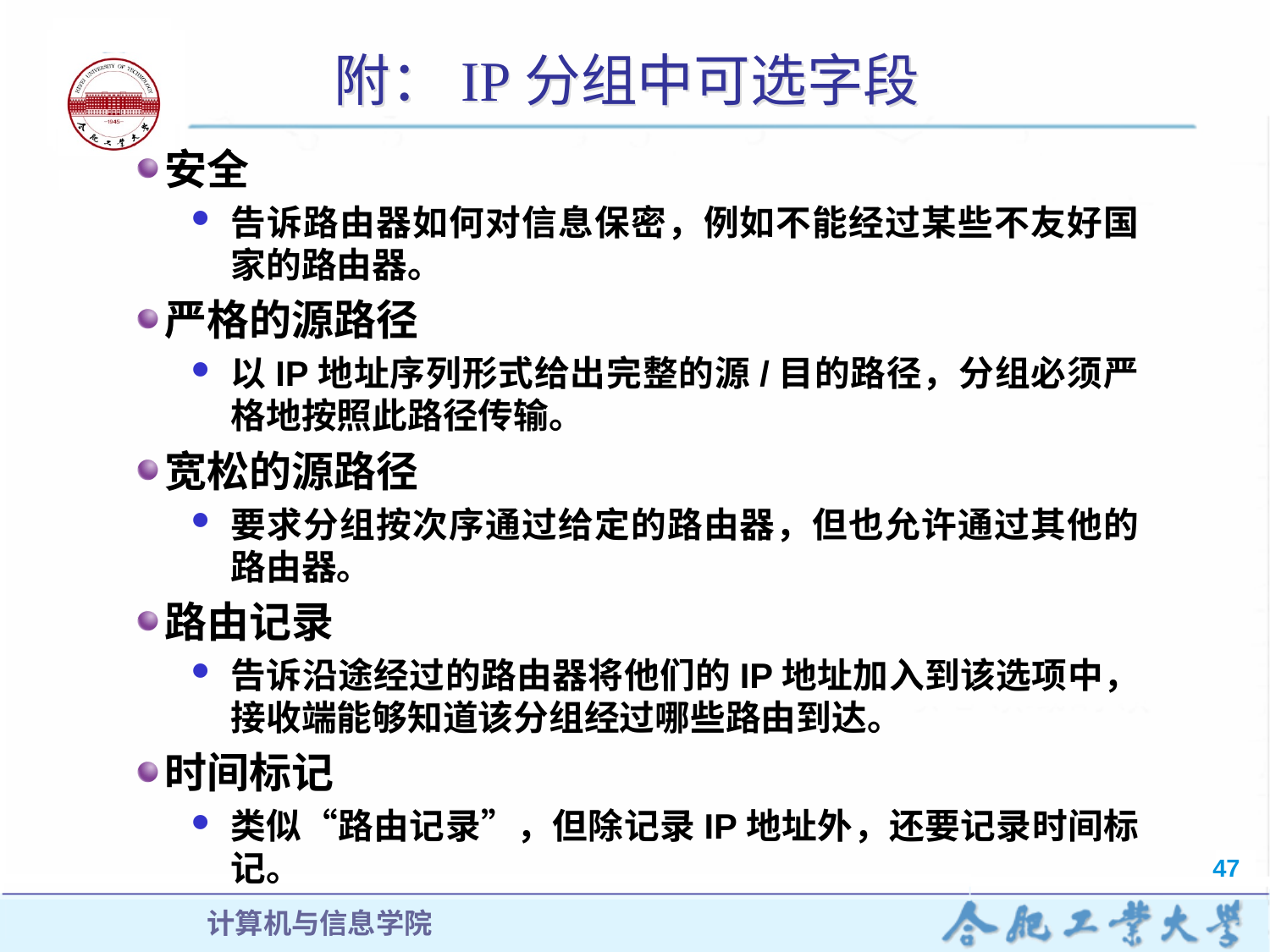

# 附：IP分组中可选字段
安全
告诉路由器如何对信息保密，例如不能经过某些不友好国家的路由器。
严格的源路径
以IP地址序列形式给出完整的源/目的路径，分组必须严格地按照此路径传输。
宽松的源路径
要求分组按次序通过给定的路由器，但也允许通过其他的路由器。
路由记录
告诉沿途经过的路由器将他们的IP地址加入到该选项中，接收端能够知道该分组经过哪些路由到达。
时间标记
类似“路由记录”，但除记录IP地址外，还要记录时间标记。